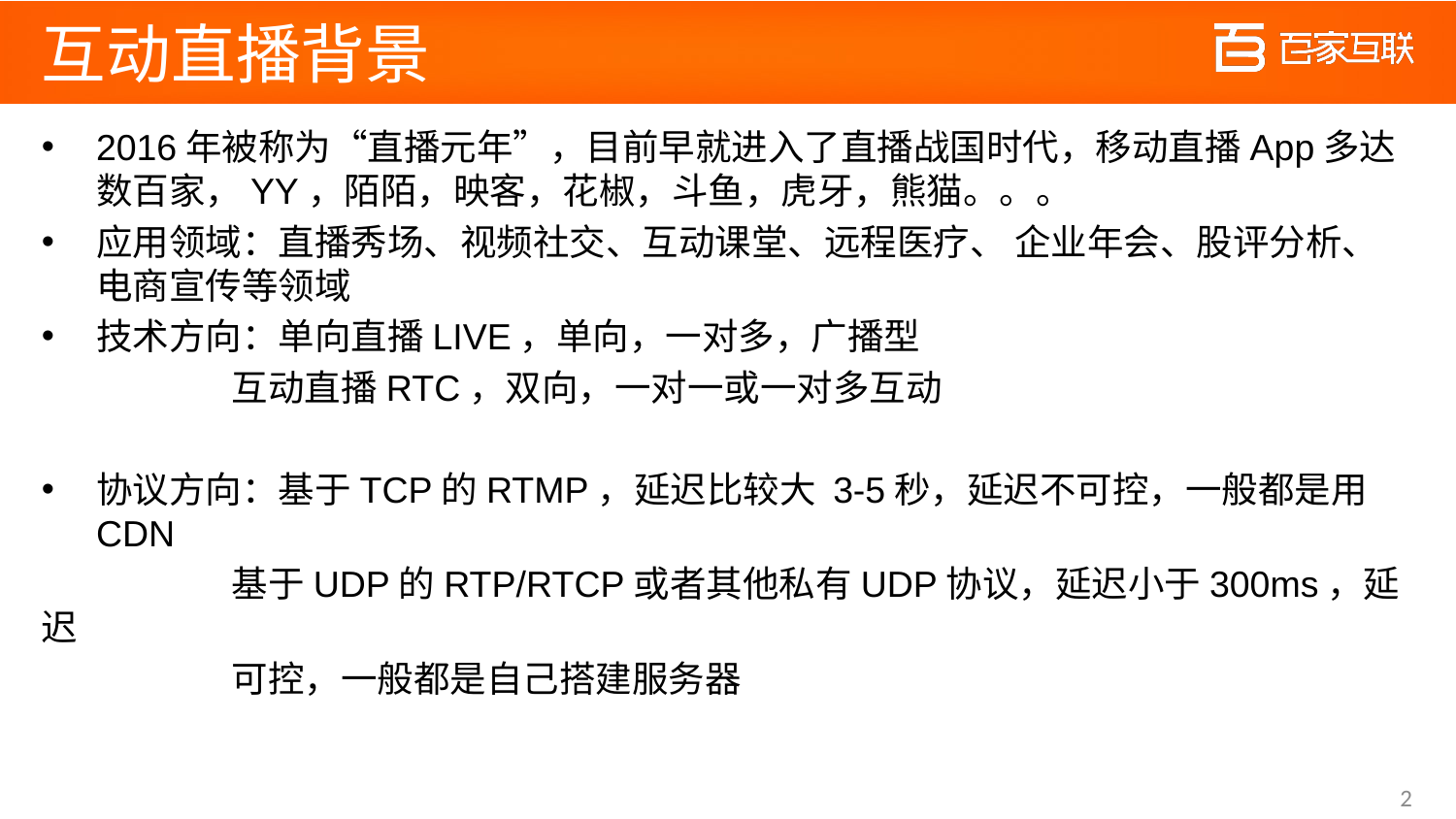

# 互动直播背景
2016年被称为“直播元年”，目前早就进入了直播战国时代，移动直播App多达数百家，YY，陌陌，映客，花椒，斗鱼，虎牙，熊猫。。。
应用领域：直播秀场、视频社交、互动课堂、远程医疗、 企业年会、股评分析、 电商宣传等领域
技术方向：单向直播LIVE，单向，一对多，广播型
                      互动直播RTC，双向，一对一或一对多互动

协议方向：基于TCP的RTMP，延迟比较大 3-5秒，延迟不可控，一般都是用CDN
                      基于UDP的RTP/RTCP或者其他私有UDP协议，延迟小于300ms，延迟
                      可控，一般都是自己搭建服务器

2